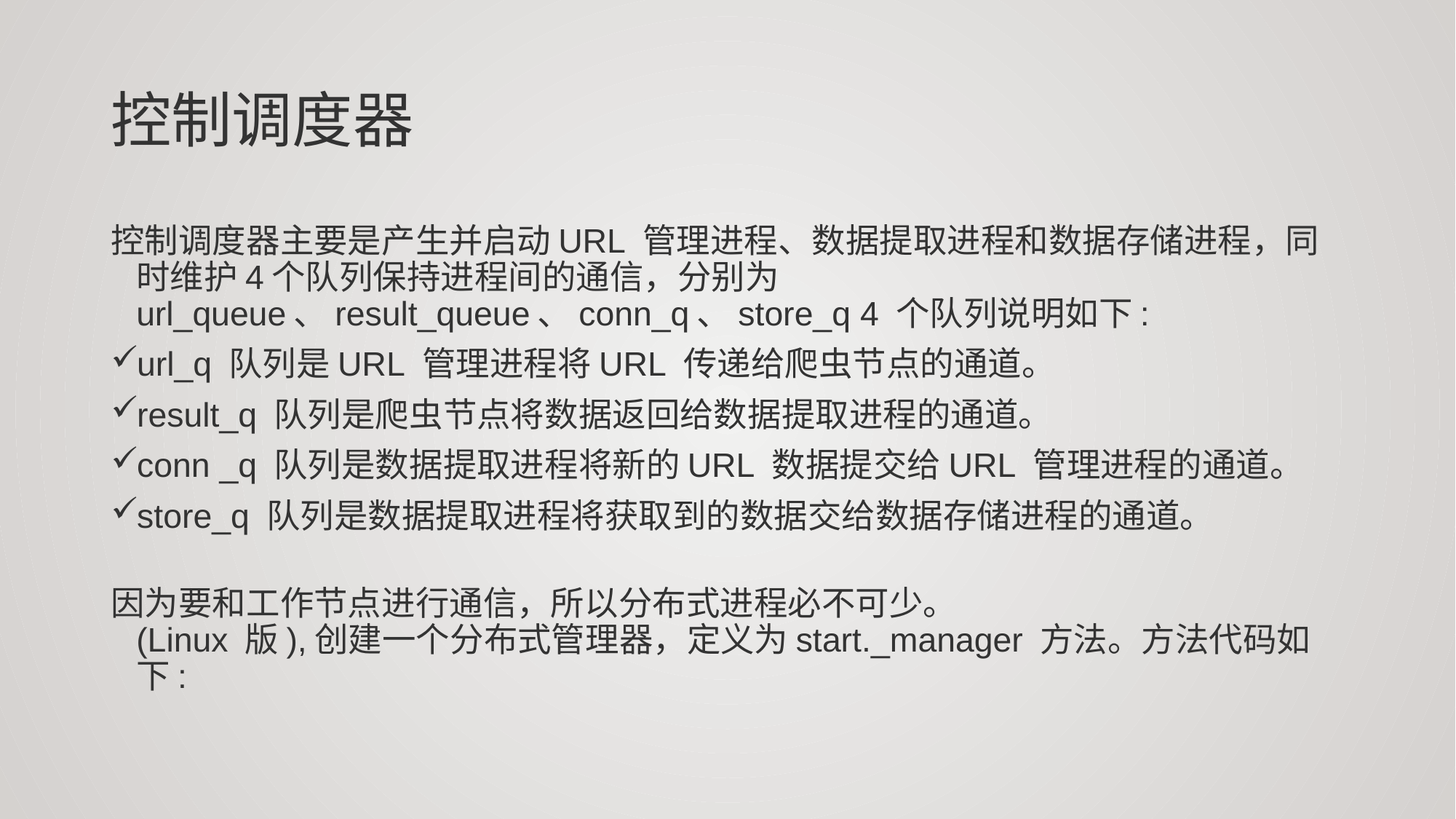

# 控制调度器
控制调度器主要是产生并启动URL 管理进程、数据提取进程和数据存储进程，同时维护4个队列保持进程间的通信，分别为url_queue、result_queue、conn_q、store_q 4 个队列说明如下:
url_q 队列是URL 管理进程将URL 传递给爬虫节点的通道。
result_q 队列是爬虫节点将数据返回给数据提取进程的通道。
conn _q 队列是数据提取进程将新的URL 数据提交给URL 管理进程的通道。
store_q 队列是数据提取进程将获取到的数据交给数据存储进程的通道。
因为要和工作节点进行通信，所以分布式进程必不可少。
(Linux 版),创建一个分布式管理器，定义为start._manager 方法。方法代码如下: